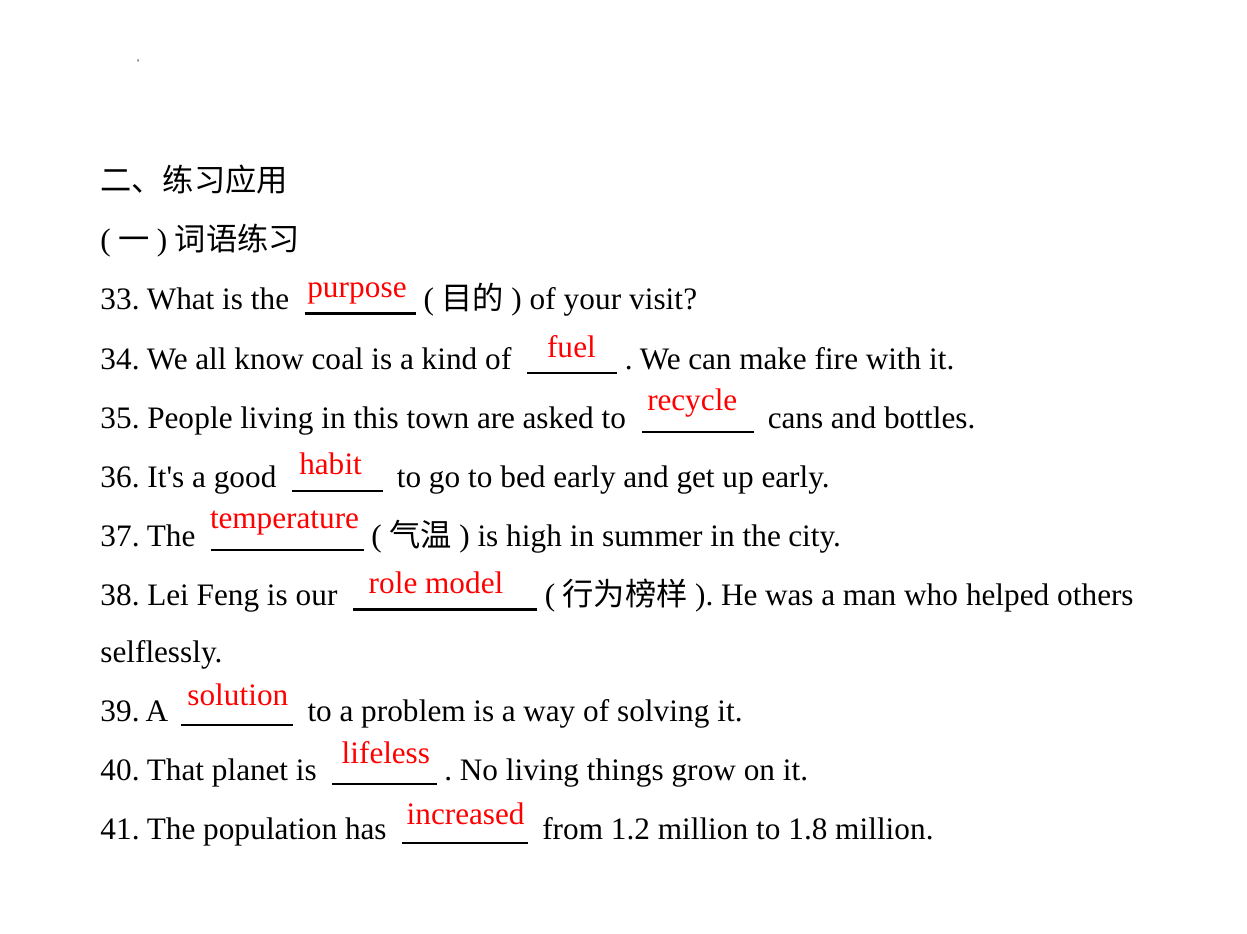

二、练习应用
(一)词语练习
33. What is the 　　       (目的) of your visit?
34. We all know coal is a kind of 　　    . We can make fire with it.
35. People living in this town are asked to 　　        cans and bottles.
36. It's a good 　　     to go to bed early and get up early.
37. The 　　             (气温) is high in summer in the city.
38. Lei Feng is our 　　　　　    (行为榜样). He was a man who helped others
selflessly.
39. A 　　        to a problem is a way of solving it.
40. That planet is 　　      . No living things grow on it.
41. The population has 　    　      from 1.2 million to 1.8 million.
purpose
fuel
recycle
habit
temperature
role model
solution
lifeless
increased